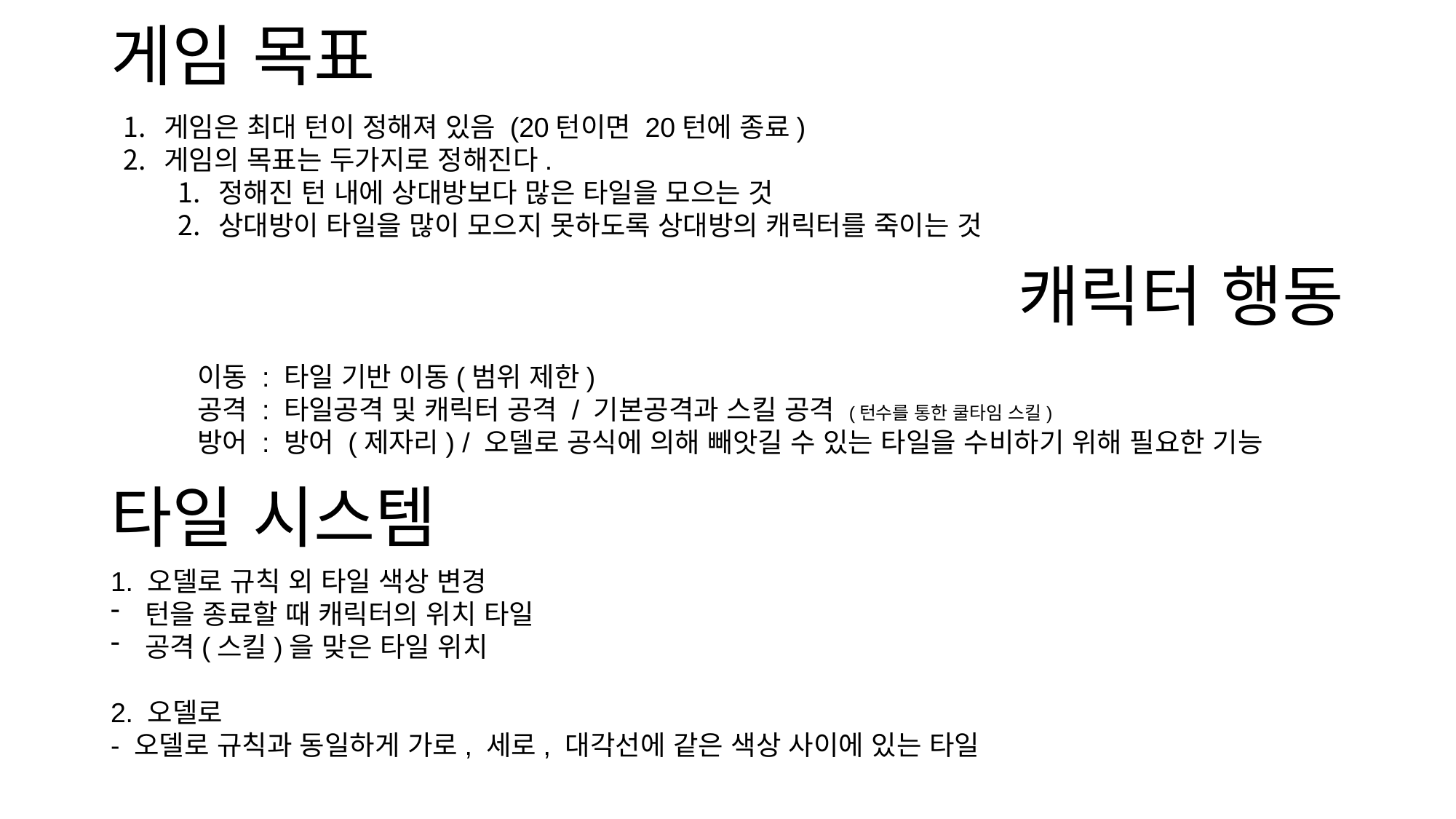

# 게임 목표
게임은 최대 턴이 정해져 있음 (20턴이면 20턴에 종료)
게임의 목표는 두가지로 정해진다.
정해진 턴 내에 상대방보다 많은 타일을 모으는 것
상대방이 타일을 많이 모으지 못하도록 상대방의 캐릭터를 죽이는 것
캐릭터 행동
이동 : 타일 기반 이동(범위 제한)
공격 : 타일공격 및 캐릭터 공격 / 기본공격과 스킬 공격 (턴수를 통한 쿨타임 스킬)
방어 : 방어 (제자리) / 오델로 공식에 의해 빼앗길 수 있는 타일을 수비하기 위해 필요한 기능
타일 시스템
1. 오델로 규칙 외 타일 색상 변경
턴을 종료할 때 캐릭터의 위치 타일
공격(스킬)을 맞은 타일 위치

2. 오델로
- 오델로 규칙과 동일하게 가로, 세로, 대각선에 같은 색상 사이에 있는 타일